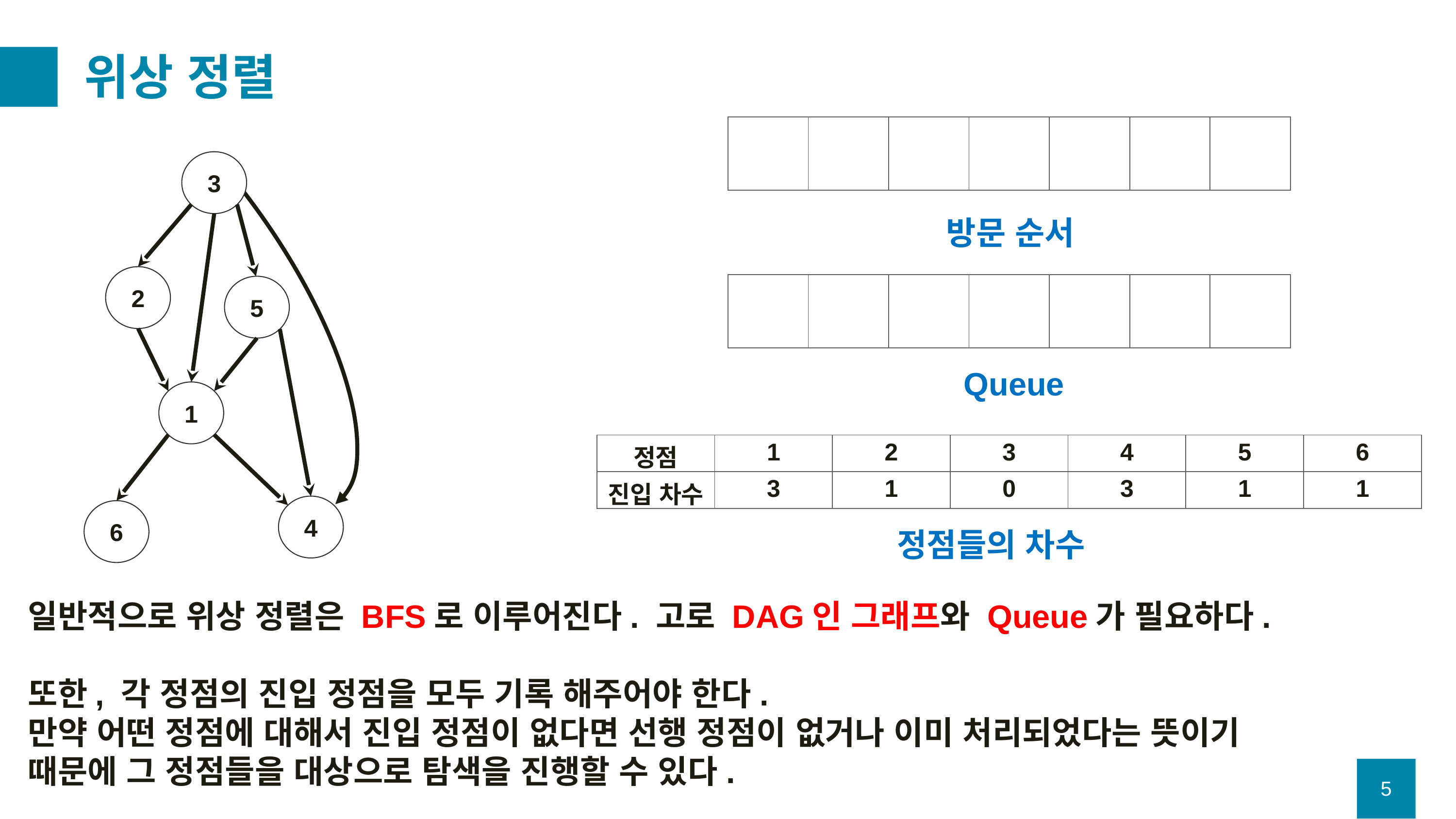

# 위상 정렬
|  |  |  |  |  |  |  |
| --- | --- | --- | --- | --- | --- | --- |
3
방문 순서
2
|  |  |  |  |  |  |  |
| --- | --- | --- | --- | --- | --- | --- |
5
Queue
1
| 정점 | 1 | 2 | 3 | 4 | 5 | 6 |
| --- | --- | --- | --- | --- | --- | --- |
| 진입 차수 | 3 | 1 | 0 | 3 | 1 | 1 |
4
6
정점들의 차수
일반적으로 위상 정렬은 BFS로 이루어진다. 고로 DAG인 그래프와 Queue가 필요하다.

또한, 각 정점의 진입 정점을 모두 기록 해주어야 한다.
만약 어떤 정점에 대해서 진입 정점이 없다면 선행 정점이 없거나 이미 처리되었다는 뜻이기
때문에 그 정점들을 대상으로 탐색을 진행할 수 있다.
5